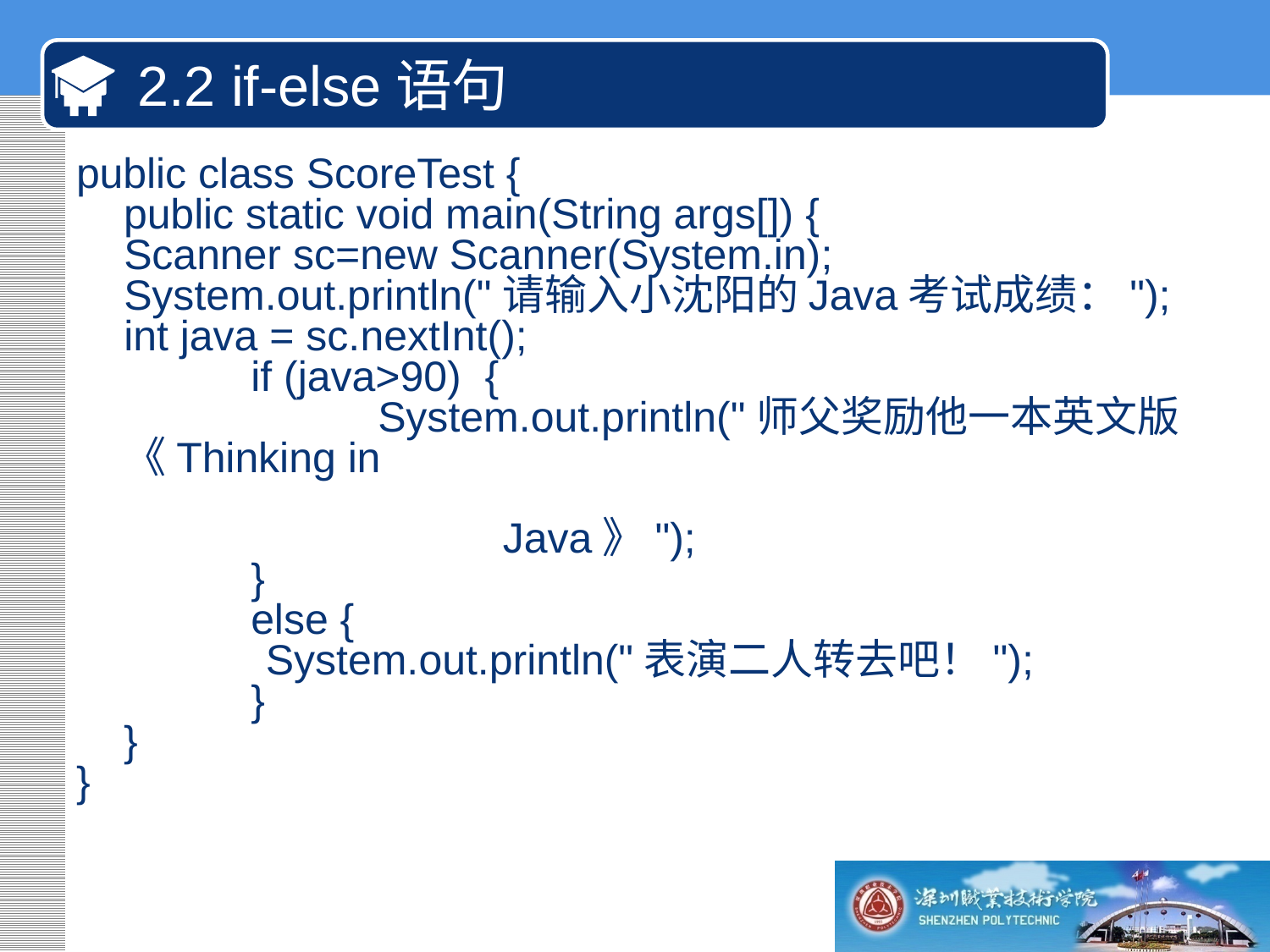

# 2.2 if-else语句
public class ScoreTest {
    public static void main(String args[]) {
    	Scanner sc=new Scanner(System.in);
    	System.out.println("请输入小沈阳的Java考试成绩：");
    	int java = sc.nextInt();
		if (java>90)  {
			System.out.println("师父奖励他一本英文版《Thinking in

                                    Java》");
		}
		else {
                System.out.println("表演二人转去吧！");
		}
    }
}